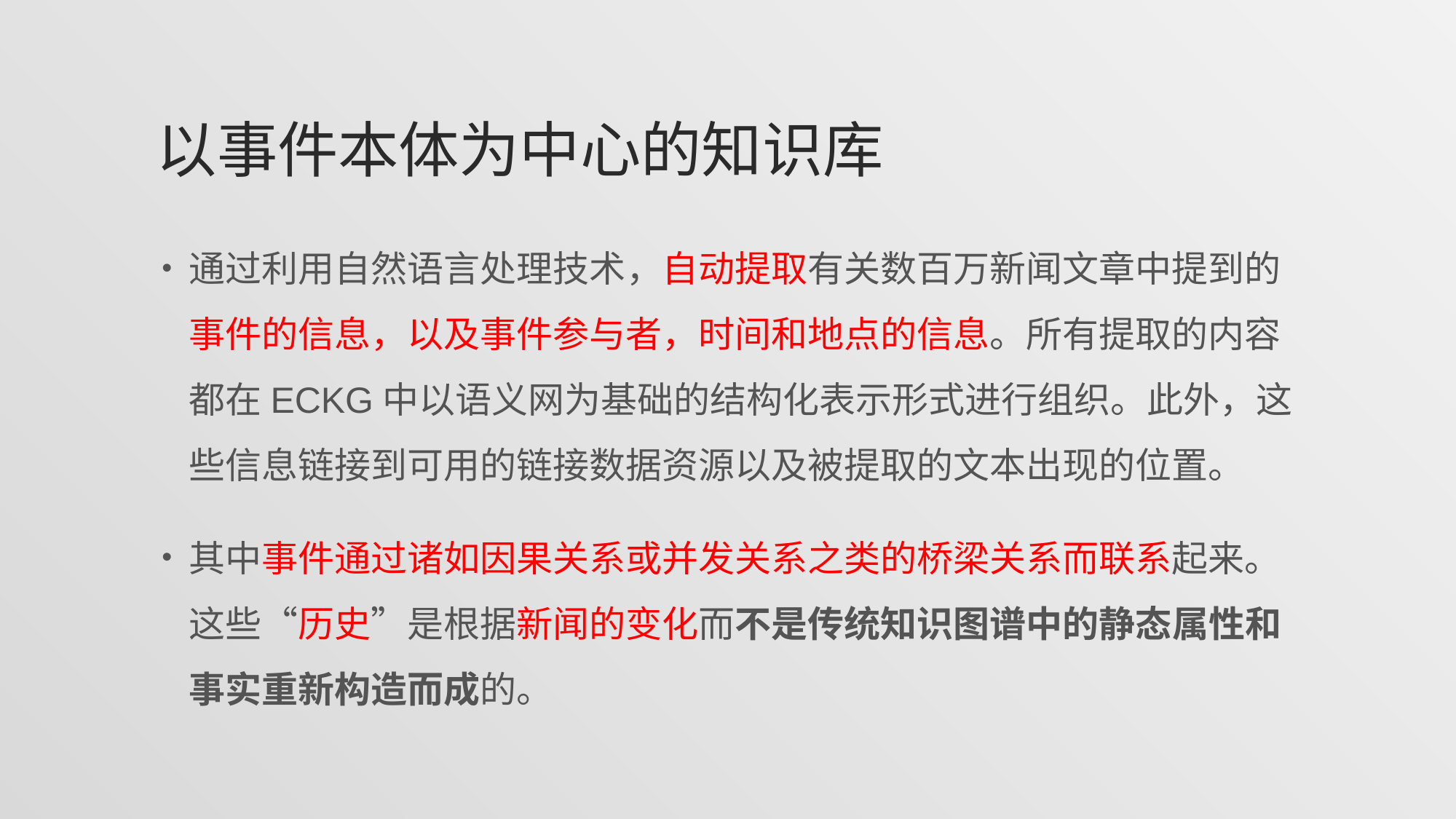

# 以事件本体为中心的知识库
通过利用自然语言处理技术，自动提取有关数百万新闻文章中提到的事件的信息，以及事件参与者，时间和地点的信息。所有提取的内容都在ECKG中以语义网为基础的结构化表示形式进行组织。此外，这些信息链接到可用的链接数据资源以及被提取的文本出现的位置。
其中事件通过诸如因果关系或并发关系之类的桥梁关系而联系起来。这些“历史”是根据新闻的变化而不是传统知识图谱中的静态属性和事实重新构造而成的。